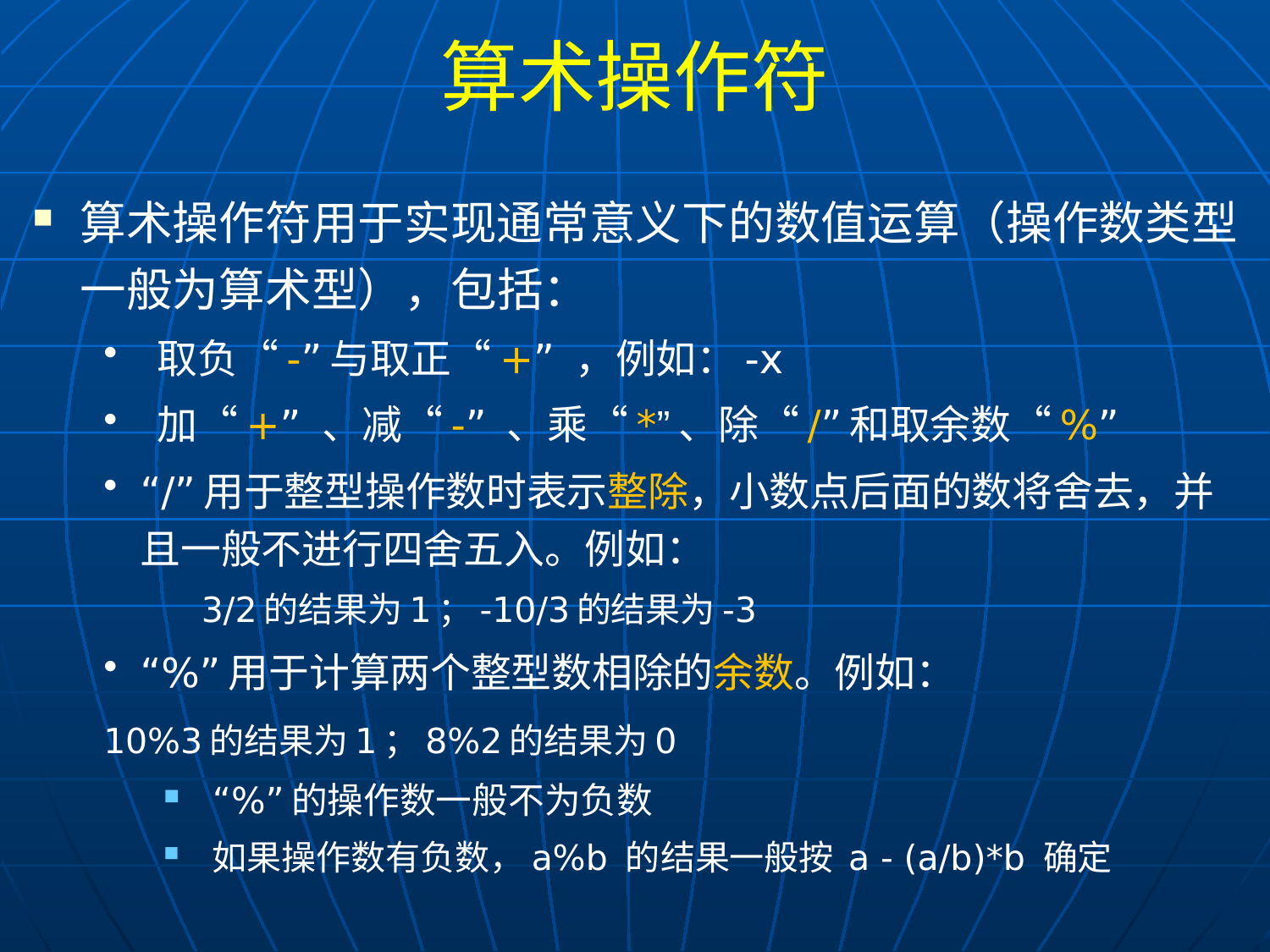

# 算术操作符
算术操作符用于实现通常意义下的数值运算（操作数类型一般为算术型），包括：
 取负“-”与取正“+” ，例如：-x
 加“+” 、减“-” 、乘“*”、除“/”和取余数“%”
“/”用于整型操作数时表示整除，小数点后面的数将舍去，并且一般不进行四舍五入。例如：
	3/2的结果为1；-10/3的结果为-3
“%”用于计算两个整型数相除的余数。例如：
		10%3的结果为1；8%2的结果为0
“%”的操作数一般不为负数
如果操作数有负数，a%b 的结果一般按 a - (a/b)*b 确定